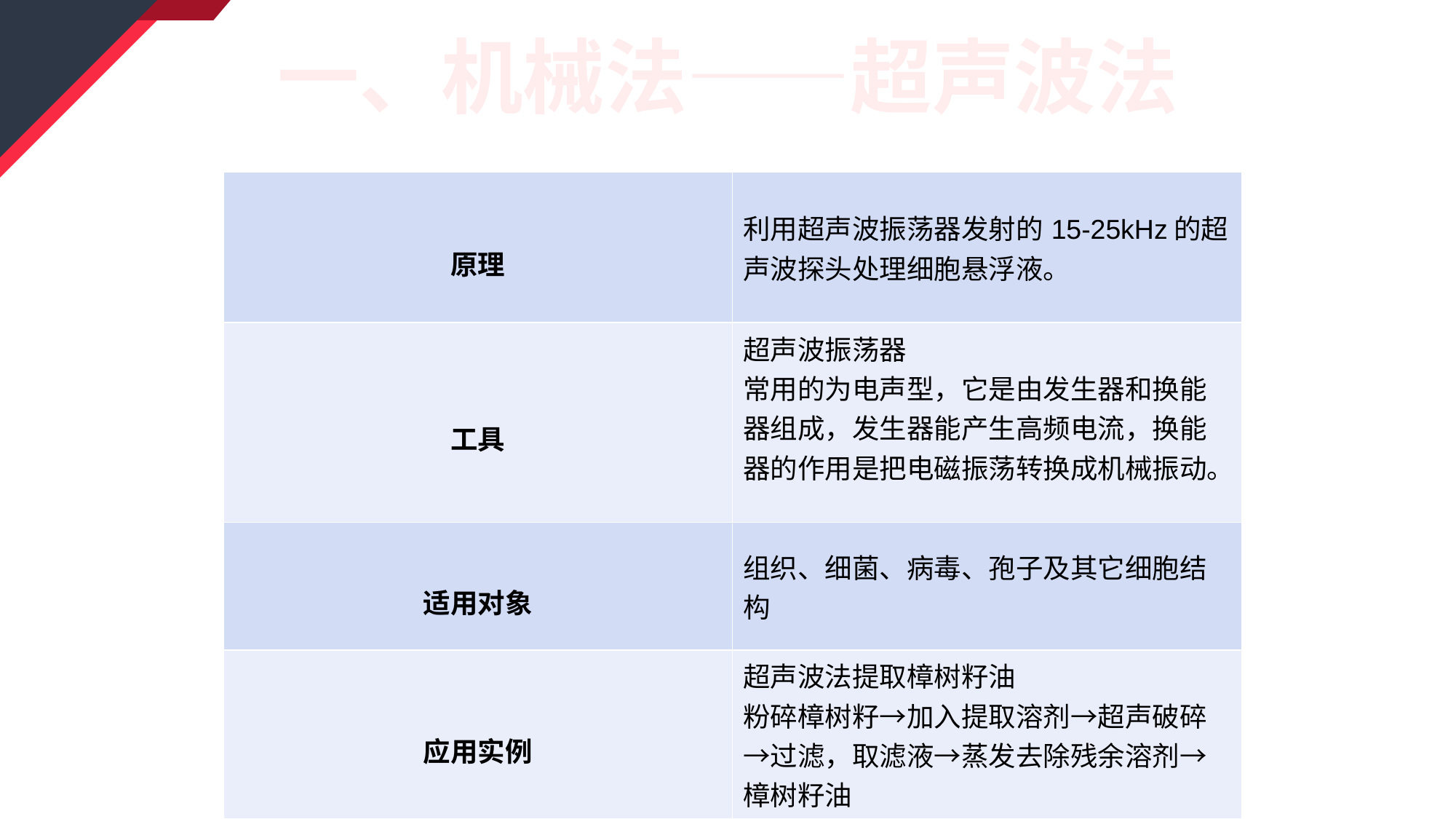

一、机械法——超声波法
| 原理 | 利用超声波振荡器发射的15-25kHz的超声波探头处理细胞悬浮液。 |
| --- | --- |
| 工具 | 超声波振荡器 常用的为电声型，它是由发生器和换能器组成，发生器能产生高频电流，换能器的作用是把电磁振荡转换成机械振动。 |
| 适用对象 | 组织、细菌、病毒、孢子及其它细胞结构 |
| 应用实例 | 超声波法提取樟树籽油 粉碎樟树籽→加入提取溶剂→超声破碎→过滤，取滤液→蒸发去除残余溶剂→樟树籽油 |